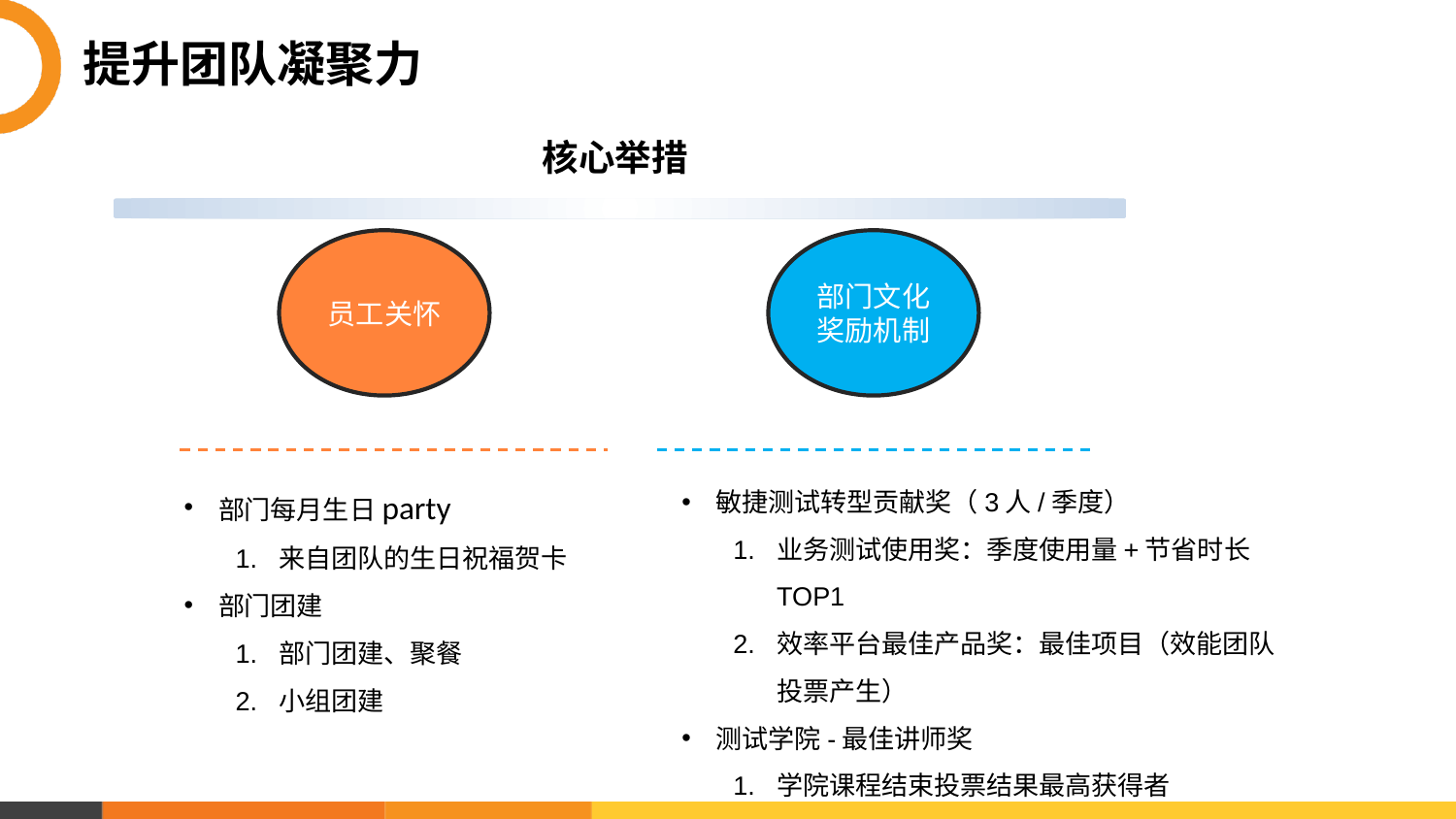

# 提升团队凝聚力
核心举措

员工关怀
部门文化奖励机制
部门每月生日party
来自团队的生日祝福贺卡
部门团建
部门团建、聚餐
小组团建
敏捷测试转型贡献奖（3人/季度）
业务测试使用奖：季度使用量+节省时长TOP1
效率平台最佳产品奖：最佳项目（效能团队投票产生）
测试学院-最佳讲师奖
学院课程结束投票结果最高获得者